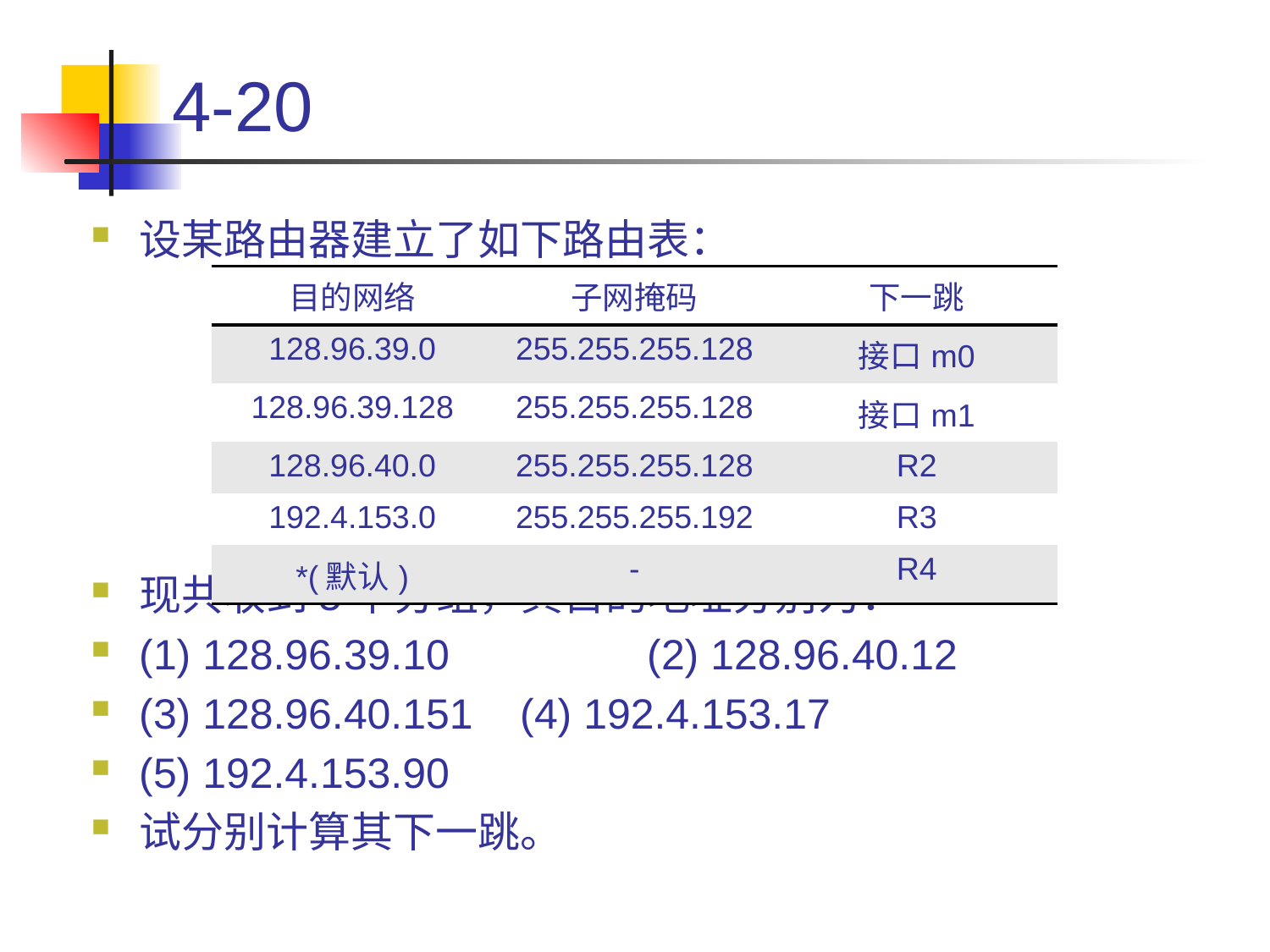

# 4-20
设某路由器建立了如下路由表：

现共收到5个分组，其目的地址分别为：
(1) 128.96.39.10		(2) 128.96.40.12
(3) 128.96.40.151	(4) 192.4.153.17
(5) 192.4.153.90
试分别计算其下一跳。

| 目的网络 | 子网掩码 | 下一跳 |
| --- | --- | --- |
| 128.96.39.0 | 255.255.255.128 | 接口m0 |
| 128.96.39.128 | 255.255.255.128 | 接口m1 |
| 128.96.40.0 | 255.255.255.128 | R2 |
| 192.4.153.0 | 255.255.255.192 | R3 |
| \*(默认) | - | R4 |